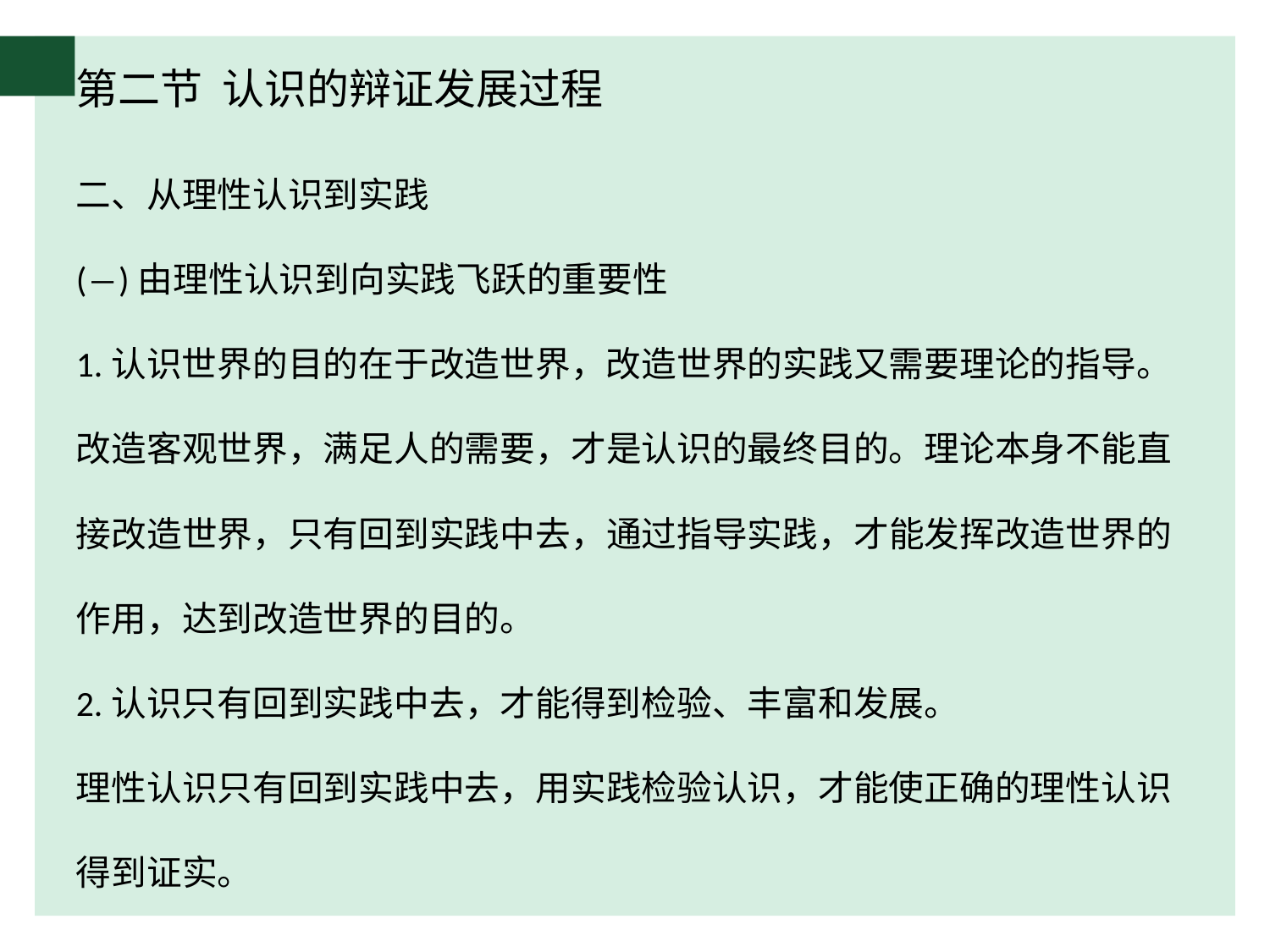

# 第二节  认识的辩证发展过程
二、从理性认识到实践
(―)由理性认识到向实践飞跃的重要性
1.认识世界的目的在于改造世界，改造世界的实践又需要理论的指导。
改造客观世界，满足人的需要，才是认识的最终目的。理论本身不能直接改造世界，只有回到实践中去，通过指导实践，才能发挥改造世界的作用，达到改造世界的目的。
2.认识只有回到实践中去，才能得到检验、丰富和发展。
理性认识只有回到实践中去，用实践检验认识，才能使正确的理性认识得到证实。